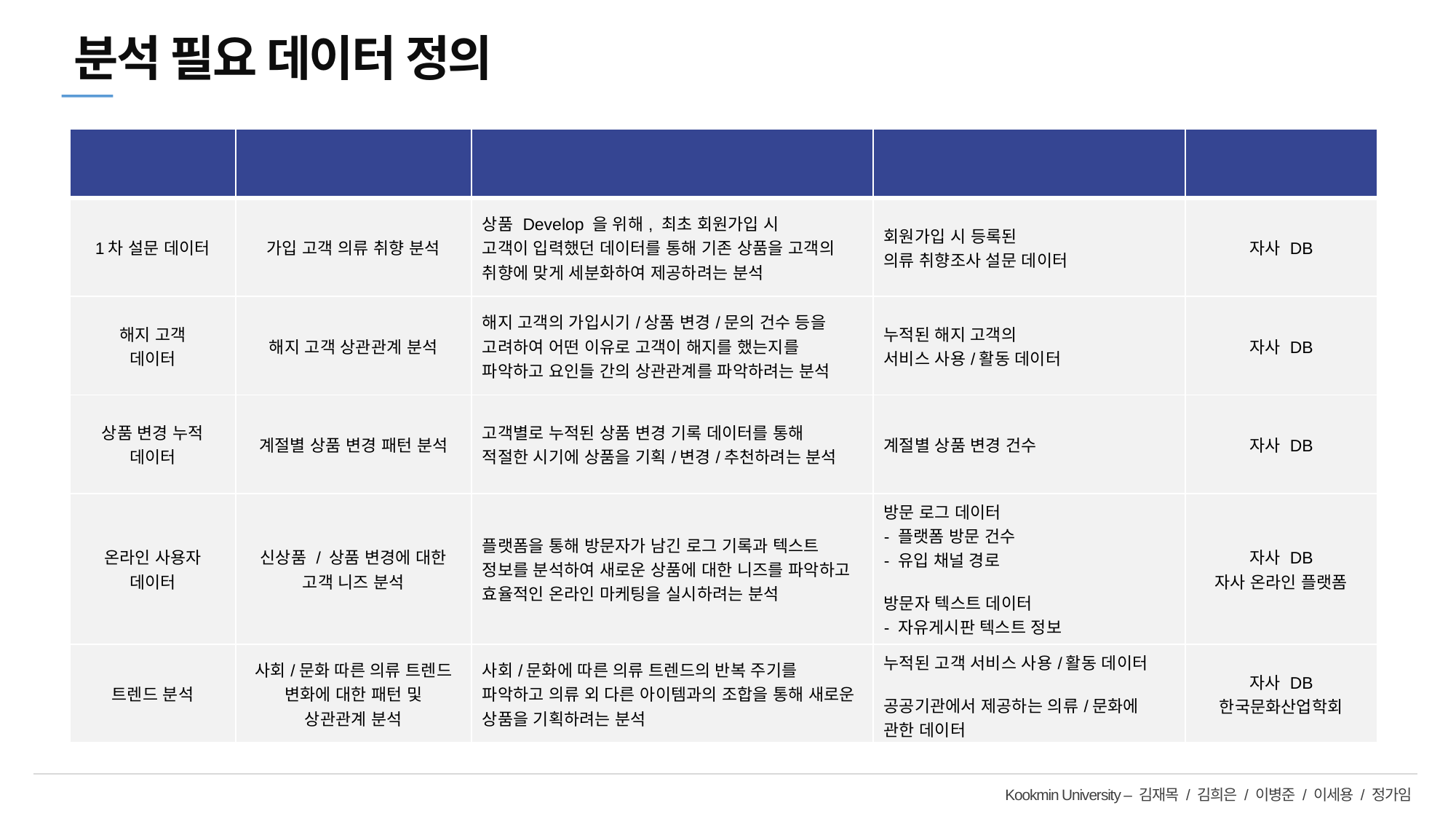

분석 필요 데이터 정의

| 분석대상 | 분석명 | 분석 설명 | 필요 데이터 | 데이터 출처 |
| --- | --- | --- | --- | --- |
| 1차 설문 데이터 | 가입 고객 의류 취향 분석 | 상품 Develop 을 위해, 최초 회원가입 시 고객이 입력했던 데이터를 통해 기존 상품을 고객의 취향에 맞게 세분화하여 제공하려는 분석 | 회원가입 시 등록된 의류 취향조사 설문 데이터 | 자사 DB |
| 해지 고객 데이터 | 해지 고객 상관관계 분석 | 해지 고객의 가입시기/상품 변경/문의 건수 등을 고려하여 어떤 이유로 고객이 해지를 했는지를 파악하고 요인들 간의 상관관계를 파악하려는 분석 | 누적된 해지 고객의 서비스 사용/활동 데이터 | 자사 DB |
| 상품 변경 누적 데이터 | 계절별 상품 변경 패턴 분석 | 고객별로 누적된 상품 변경 기록 데이터를 통해 적절한 시기에 상품을 기획/변경/추천하려는 분석 | 계절별 상품 변경 건수 | 자사 DB |
| 온라인 사용자 데이터 | 신상품 / 상품 변경에 대한 고객 니즈 분석 | 플랫폼을 통해 방문자가 남긴 로그 기록과 텍스트 정보를 분석하여 새로운 상품에 대한 니즈를 파악하고 효율적인 온라인 마케팅을 실시하려는 분석 | 방문 로그 데이터 - 플랫폼 방문 건수 - 유입 채널 경로 방문자 텍스트 데이터 - 자유게시판 텍스트 정보 Q&A 게시판 텍스트 정보 | 자사 DB 자사 온라인 플랫폼 |
| 트렌드 분석 | 사회/문화 따른 의류 트렌드 변화에 대한 패턴 및 상관관계 분석 | 사회/문화에 따른 의류 트렌드의 반복 주기를 파악하고 의류 외 다른 아이템과의 조합을 통해 새로운 상품을 기획하려는 분석 | 누적된 고객 서비스 사용/활동 데이터 공공기관에서 제공하는 의류/문화에 관한 데이터 | 자사 DB 한국문화산업학회 |